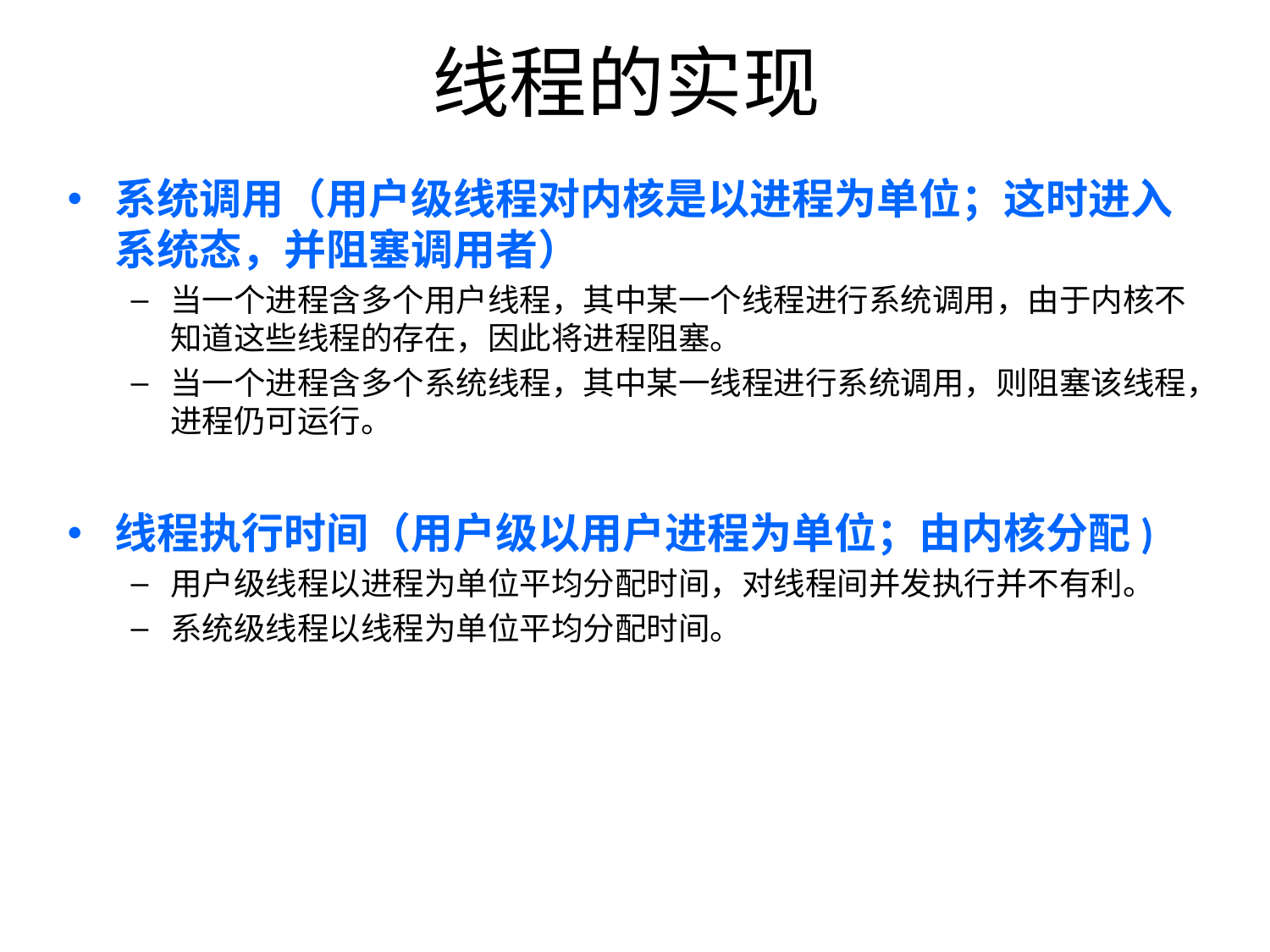

# 线程的实现
系统调用（用户级线程对内核是以进程为单位；这时进入系统态，并阻塞调用者）
当一个进程含多个用户线程，其中某一个线程进行系统调用，由于内核不知道这些线程的存在，因此将进程阻塞。
当一个进程含多个系统线程，其中某一线程进行系统调用，则阻塞该线程，进程仍可运行。

线程执行时间（用户级以用户进程为单位；由内核分配)
用户级线程以进程为单位平均分配时间，对线程间并发执行并不有利。
系统级线程以线程为单位平均分配时间。